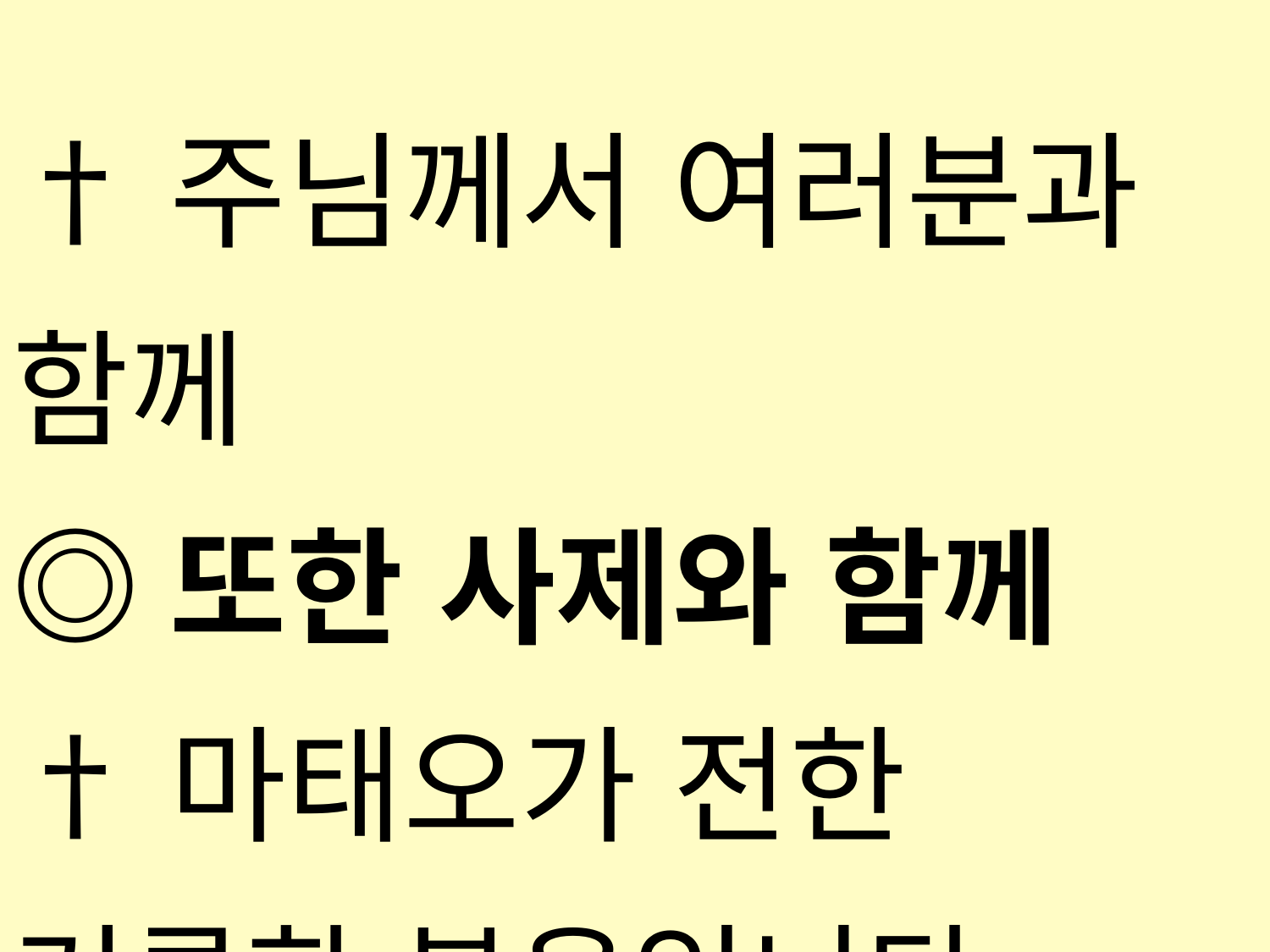

†주님께서 여러분과 함께
◎또한 사제와 함께
†마태오가 전한 거룩한 복음입니다.
◎주님 영광 받으소서.